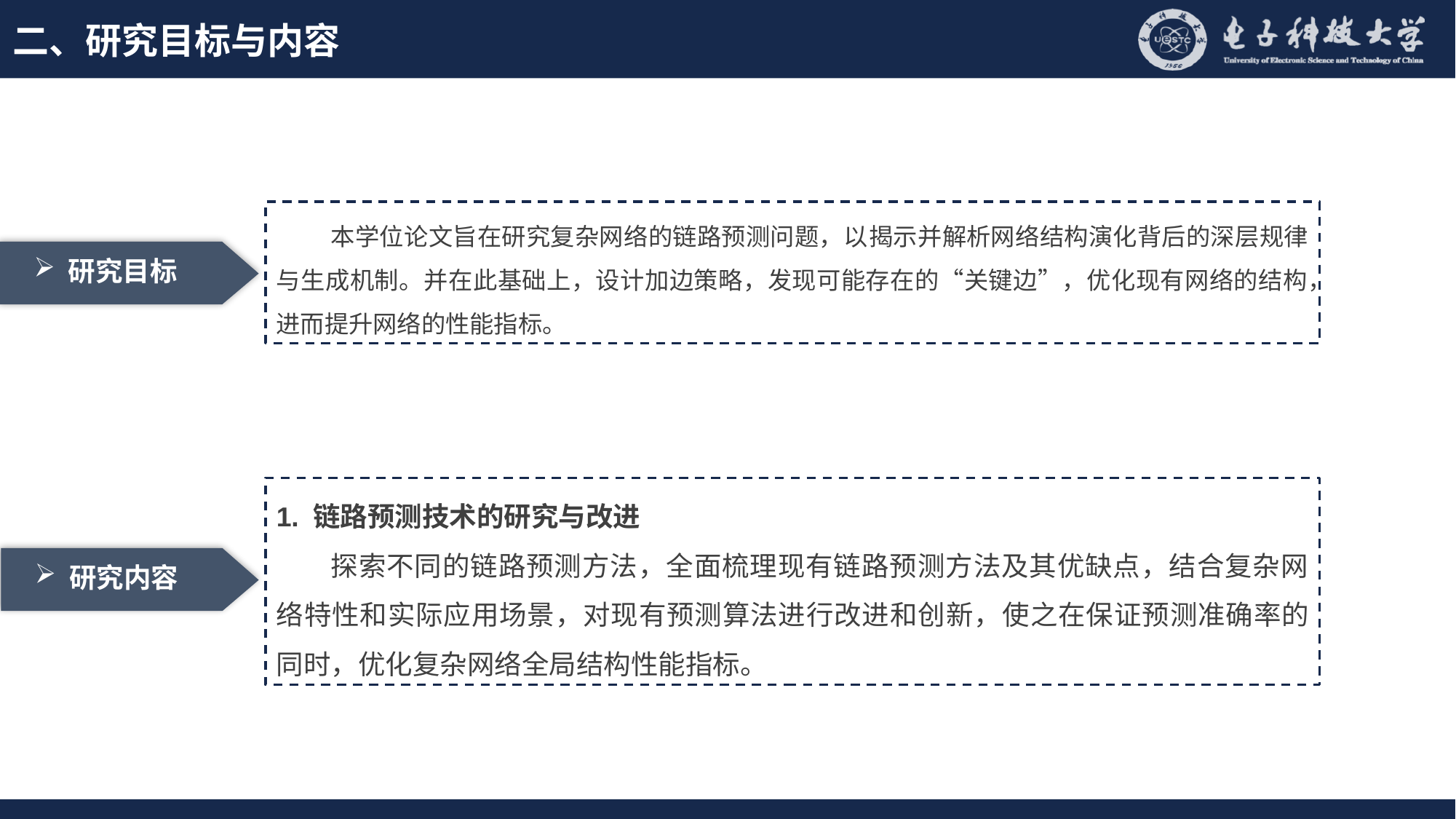

二、研究目标与内容
本学位论文旨在研究复杂网络的链路预测问题，以揭示并解析网络结构演化背后的深层规律与生成机制。并在此基础上，设计加边策略，发现可能存在的“关键边”，优化现有网络的结构，进而提升网络的性能指标。

研究目标
1. 链路预测技术的研究与改进
探索不同的链路预测方法，全面梳理现有链路预测方法及其优缺点，结合复杂网络特性和实际应用场景，对现有预测算法进行改进和创新，使之在保证预测准确率的同时，优化复杂网络全局结构性能指标。

研究内容